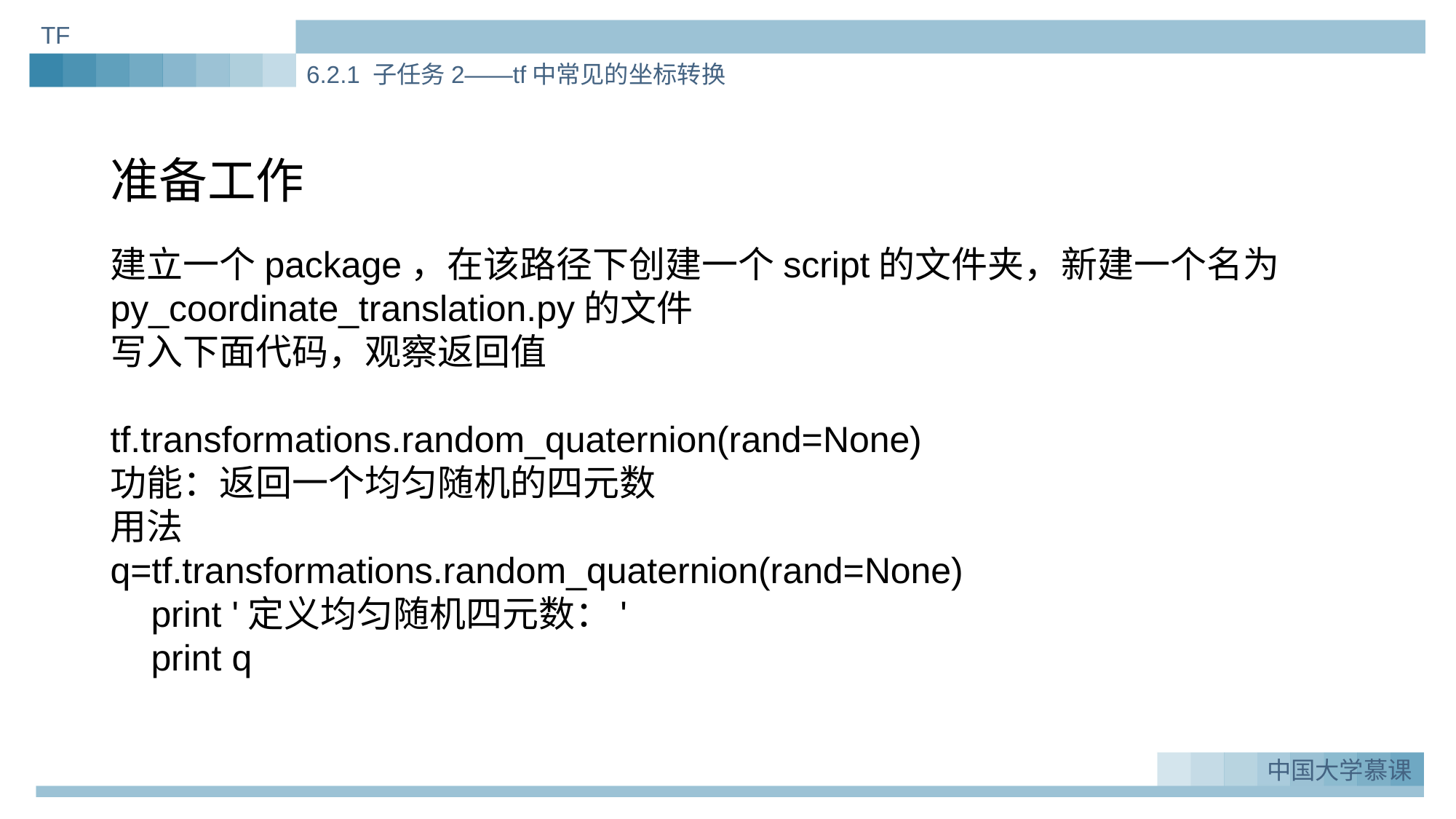

TF
6.2.1 子任务2——tf中常见的坐标转换
准备工作
建立一个package，在该路径下创建一个script的文件夹，新建一个名为py_coordinate_translation.py的文件
写入下面代码，观察返回值
tf.transformations.random_quaternion(rand=None)
功能：返回一个均匀随机的四元数
用法
q=tf.transformations.random_quaternion(rand=None)
    print '定义均匀随机四元数：'
    print q
中国大学慕课